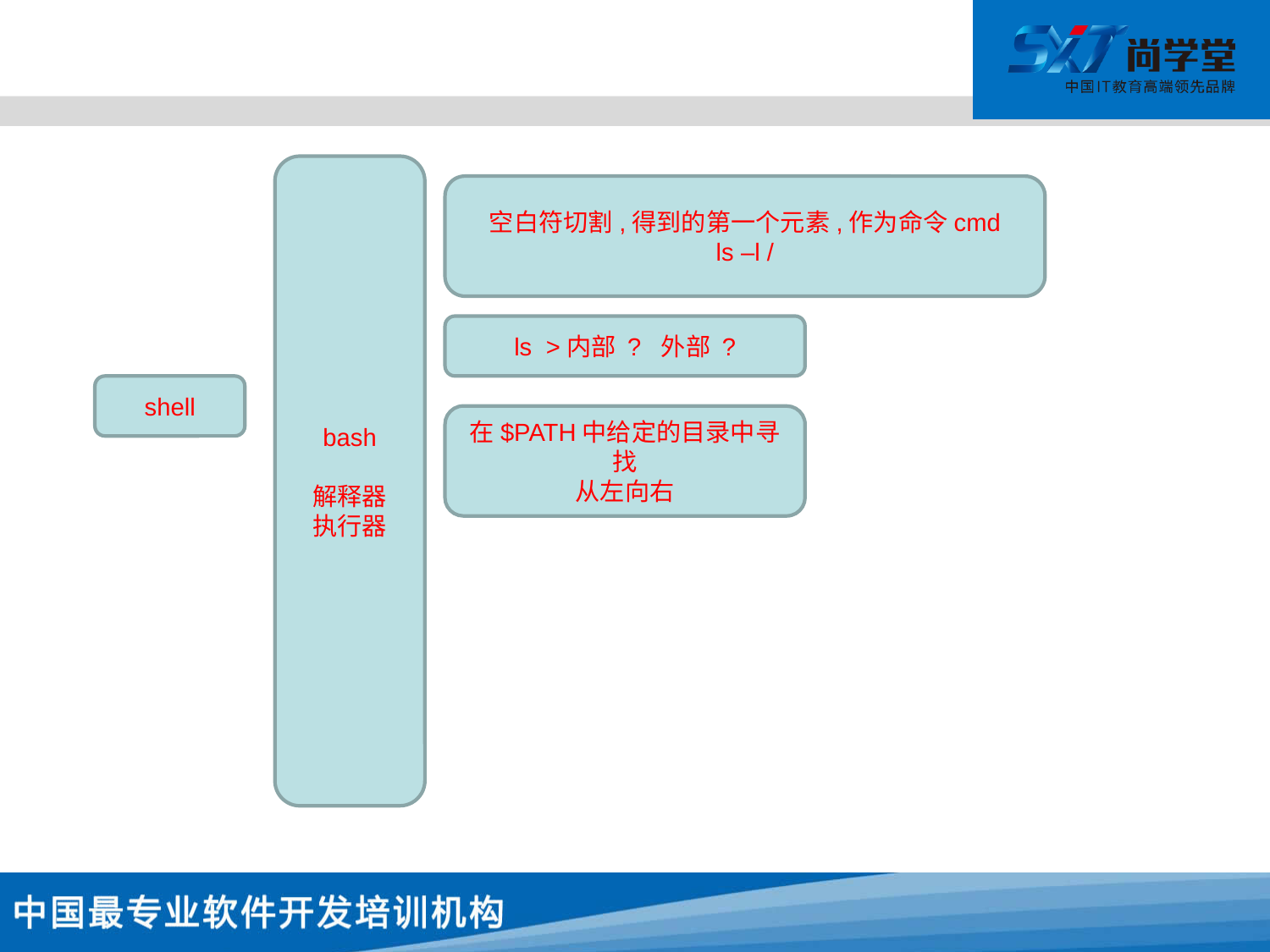

#

bash

解释器
执行器
空白符切割,得到的第一个元素,作为命令cmd
ls –l /
ls  >内部 ?  外部 ?
shell
在$PATH中给定的目录中寻找
从左向右